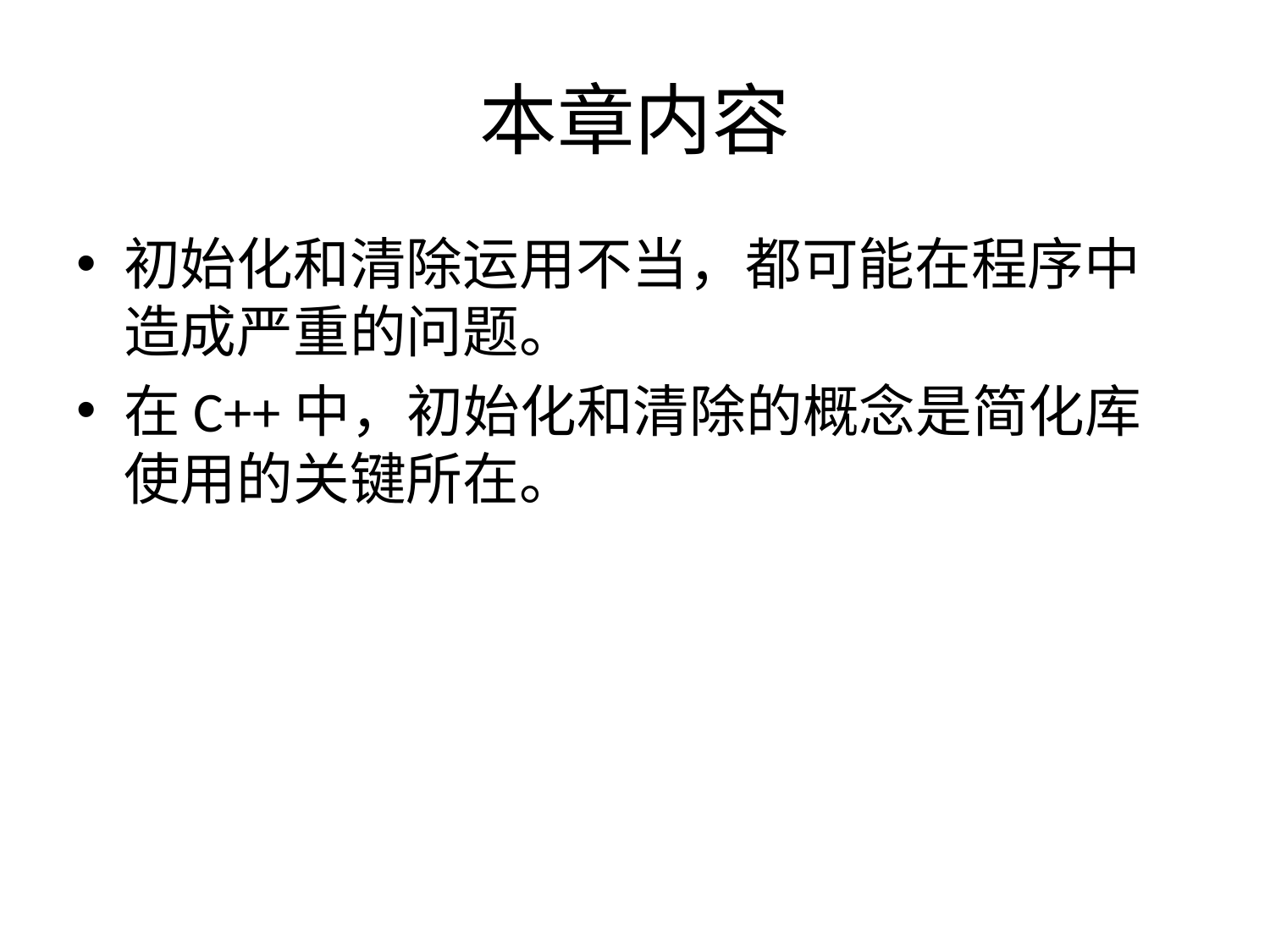

# 本章内容
初始化和清除运用不当，都可能在程序中造成严重的问题。
在C++中，初始化和清除的概念是简化库使用的关键所在。